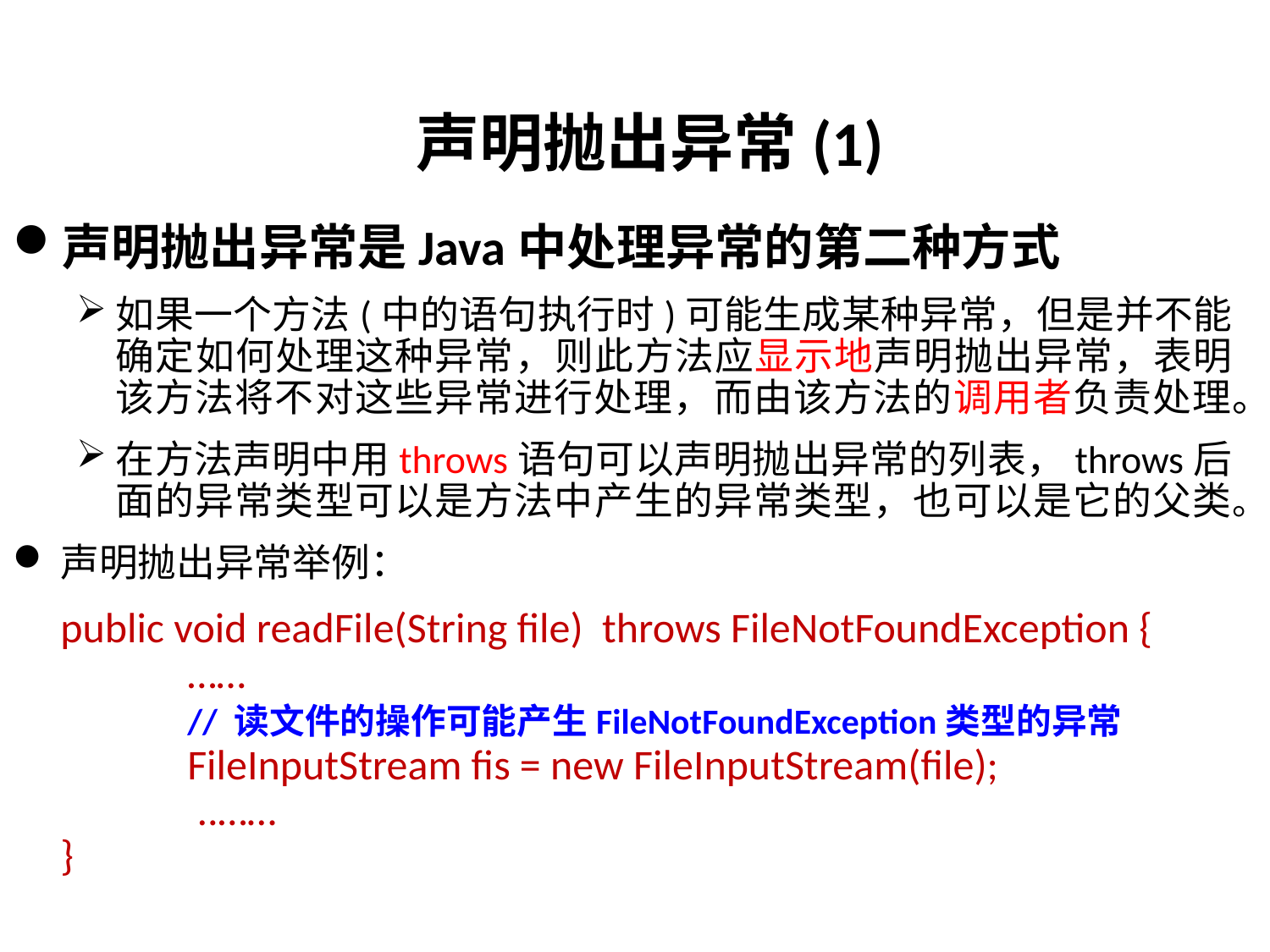

# 声明抛出异常(1)
声明抛出异常是Java中处理异常的第二种方式
如果一个方法(中的语句执行时)可能生成某种异常，但是并不能确定如何处理这种异常，则此方法应显示地声明抛出异常，表明该方法将不对这些异常进行处理，而由该方法的调用者负责处理。
在方法声明中用throws语句可以声明抛出异常的列表，throws后面的异常类型可以是方法中产生的异常类型，也可以是它的父类。
声明抛出异常举例：
	public void readFile(String file)  throws FileNotFoundException {
		……
		// 读文件的操作可能产生FileNotFoundException类型的异常
		FileInputStream fis = new FileInputStream(file);
		 ..……
     }